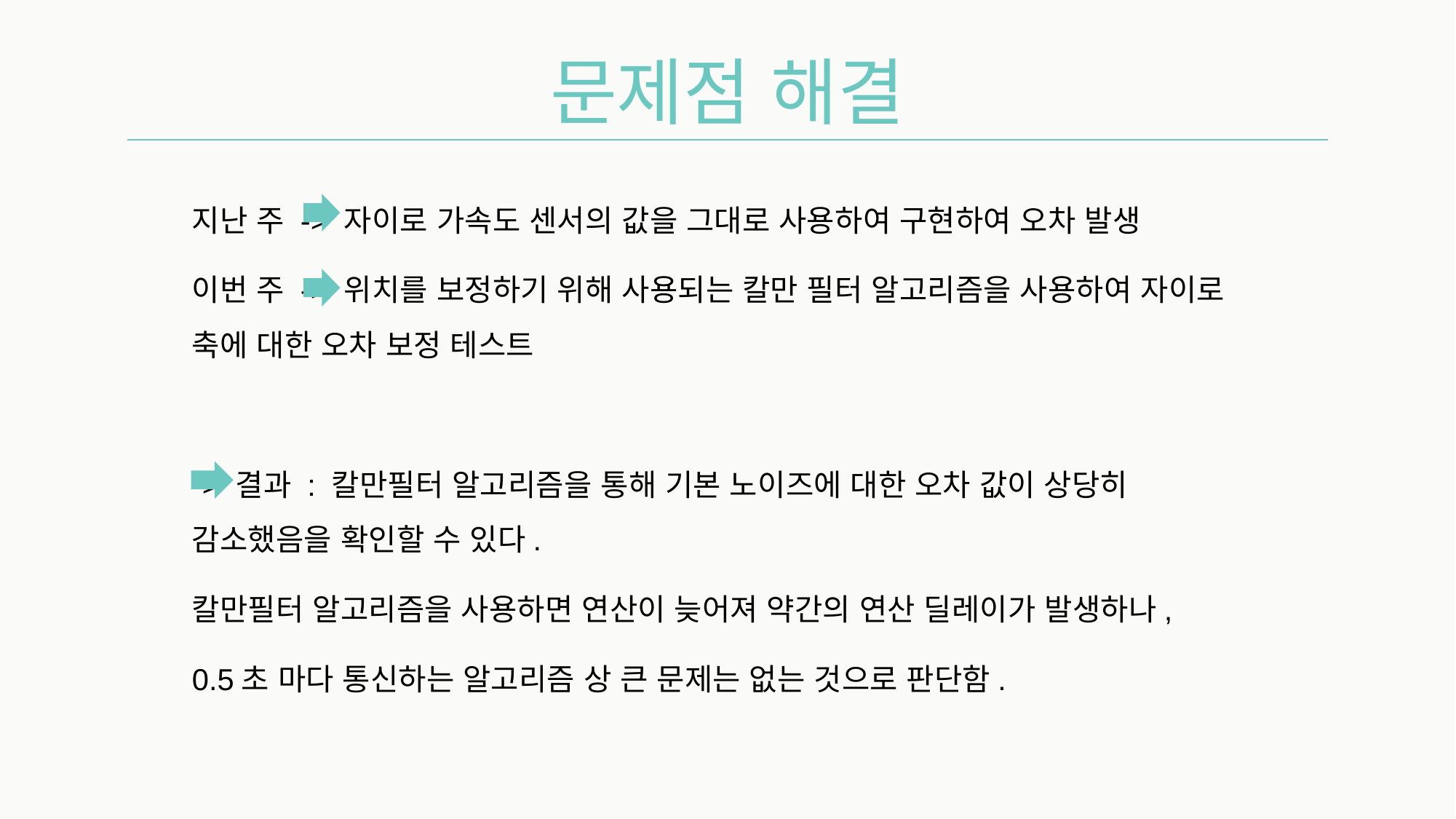

문제점 해결
지난 주 -> 자이로 가속도 센서의 값을 그대로 사용하여 구현하여 오차 발생
이번 주 -> 위치를 보정하기 위해 사용되는 칼만 필터 알고리즘을 사용하여 자이로 축에 대한 오차 보정 테스트

-> 결과 : 칼만필터 알고리즘을 통해 기본 노이즈에 대한 오차 값이 상당히 감소했음을 확인할 수 있다.
칼만필터 알고리즘을 사용하면 연산이 늦어져 약간의 연산 딜레이가 발생하나,
0.5초 마다 통신하는 알고리즘 상 큰 문제는 없는 것으로 판단함.